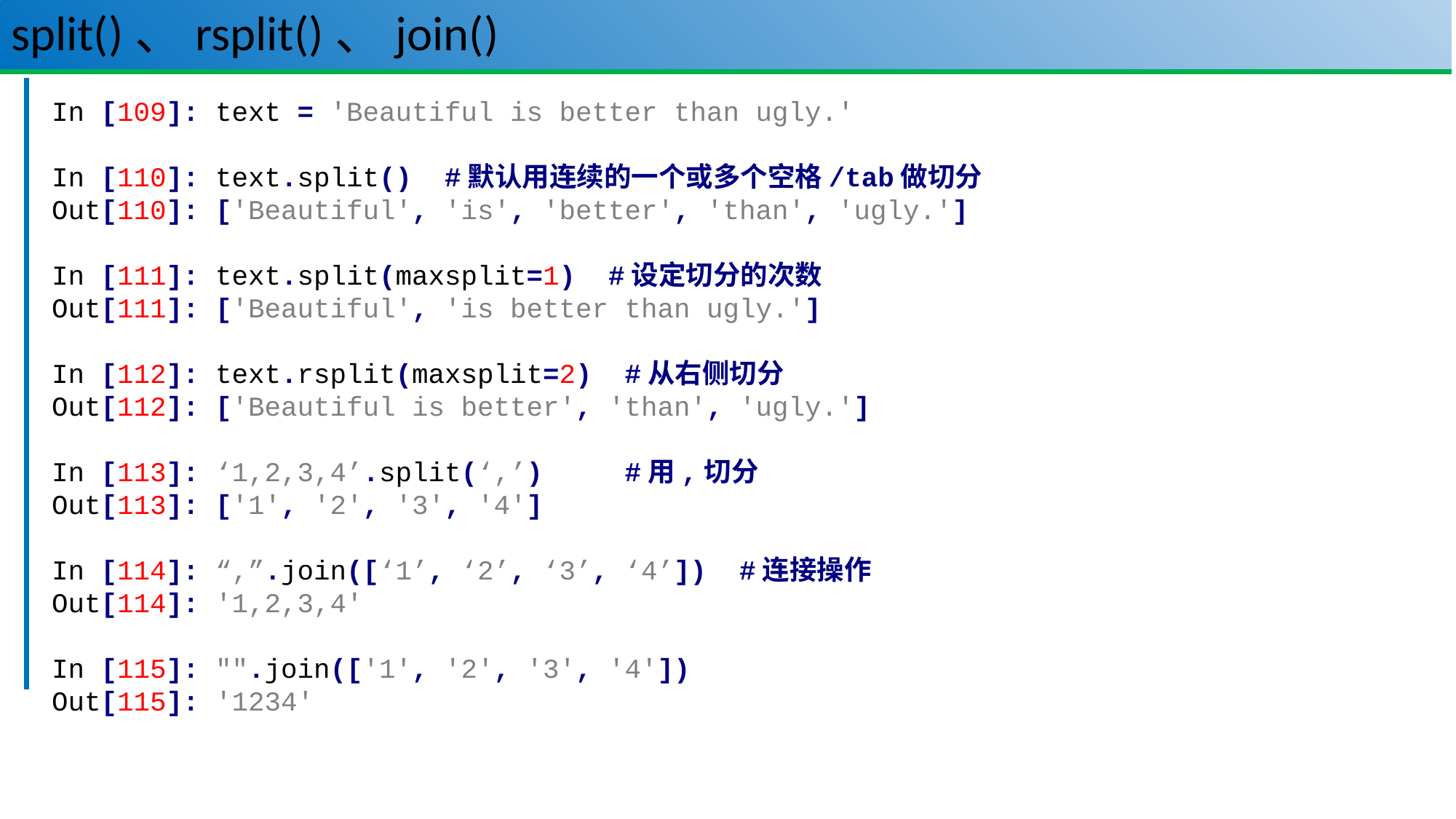

# split()、rsplit()、join()
43
In [109]: text = 'Beautiful is better than ugly.'

In [110]: text.split()  #默认用连续的一个或多个空格/tab做切分
Out[110]: ['Beautiful', 'is', 'better', 'than', 'ugly.']

In [111]: text.split(maxsplit=1)  #设定切分的次数
Out[111]: ['Beautiful', 'is better than ugly.']

In [112]: text.rsplit(maxsplit=2)  #从右侧切分
Out[112]: ['Beautiful is better', 'than', 'ugly.']

In [113]: ‘1,2,3,4’.split(‘,’)     #用,切分
Out[113]: ['1', '2', '3', '4']

In [114]: “,”.join([‘1’, ‘2’, ‘3’, ‘4’])  #连接操作
Out[114]: '1,2,3,4'

In [115]: "".join(['1', '2', '3', '4'])
Out[115]: '1234'